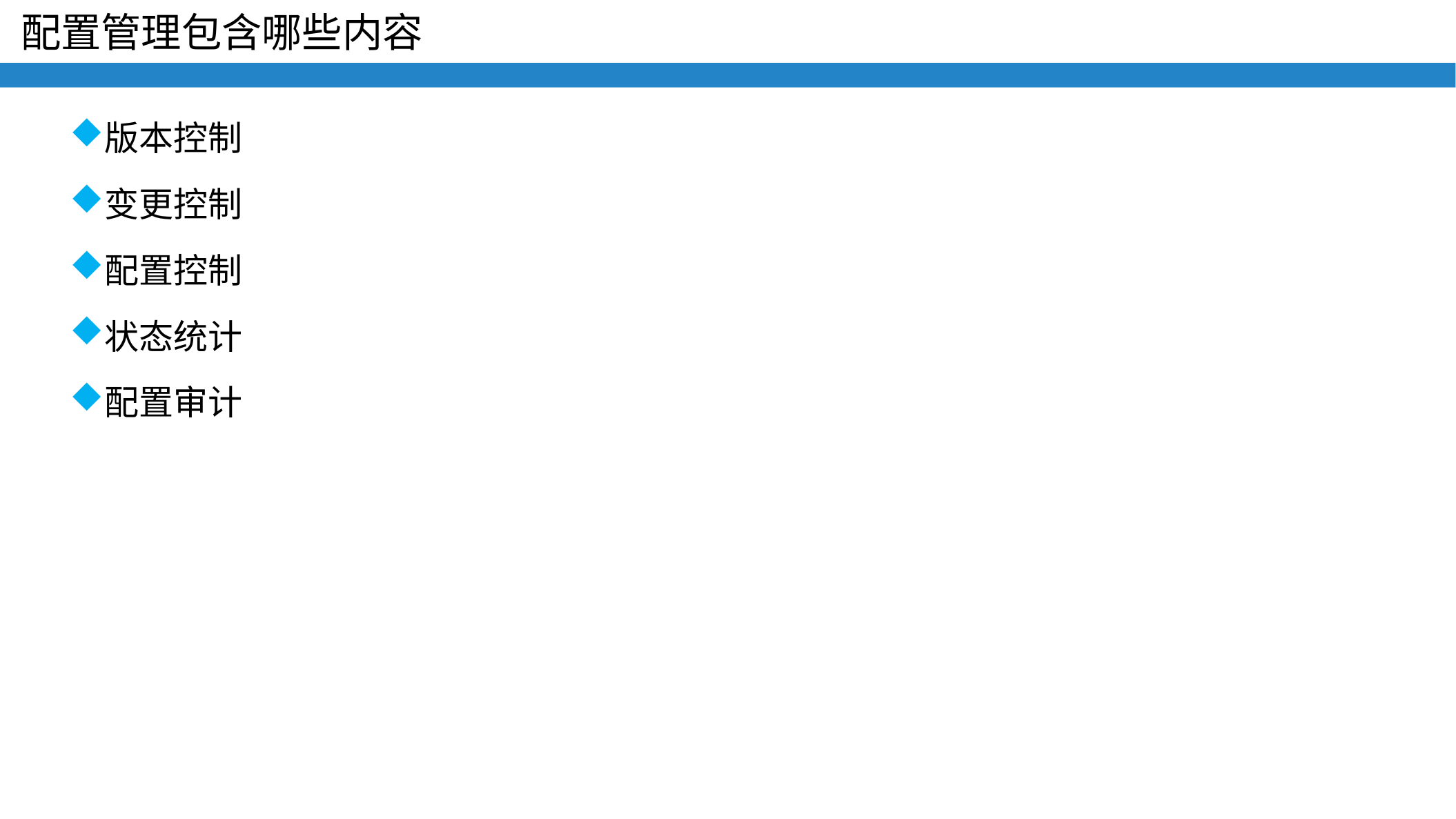

# 配置管理包含哪些内容
版本控制
变更控制
配置控制
状态统计
配置审计